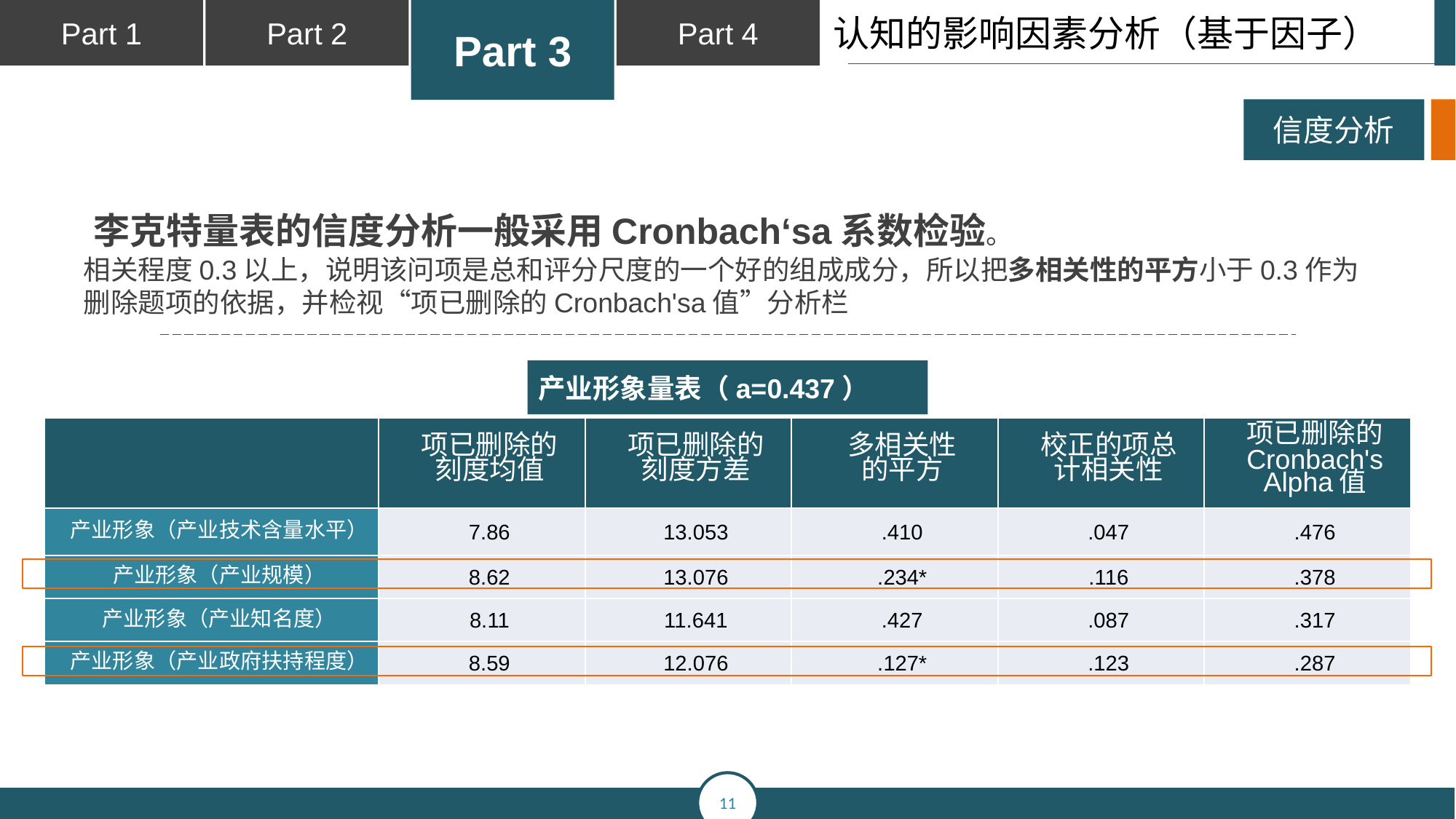

认知的影响因素分析（基于因子）
信度分析

李克特量表的信度分析一般采用Cronbach‘sa系数检验。
相关程度0.3以上，说明该问项是总和评分尺度的一个好的组成成分，所以把多相关性的平方小于0.3作为删除题项的依据，并检视“项已删除的Cronbach'sa值”分析栏
产业形象量表（a=0.437）
|  | 项已删除的 刻度均值 | 项已删除的 刻度方差 | 多相关性 的平方 | 校正的项总 计相关性 | 项已删除的 Cronbach's Alpha值 |
| --- | --- | --- | --- | --- | --- |
| 产业形象（产业技术含量水平） | 7.86 | 13.053 | .410 | .047 | .476 |
| 产业形象（产业规模） | 8.62 | 13.076 | .234\* | .116 | .378 |
| 产业形象（产业知名度） | 8.11 | 11.641 | .427 | .087 | .317 |
| 产业形象（产业政府扶持程度） | 8.59 | 12.076 | .127\* | .123 | .287 |